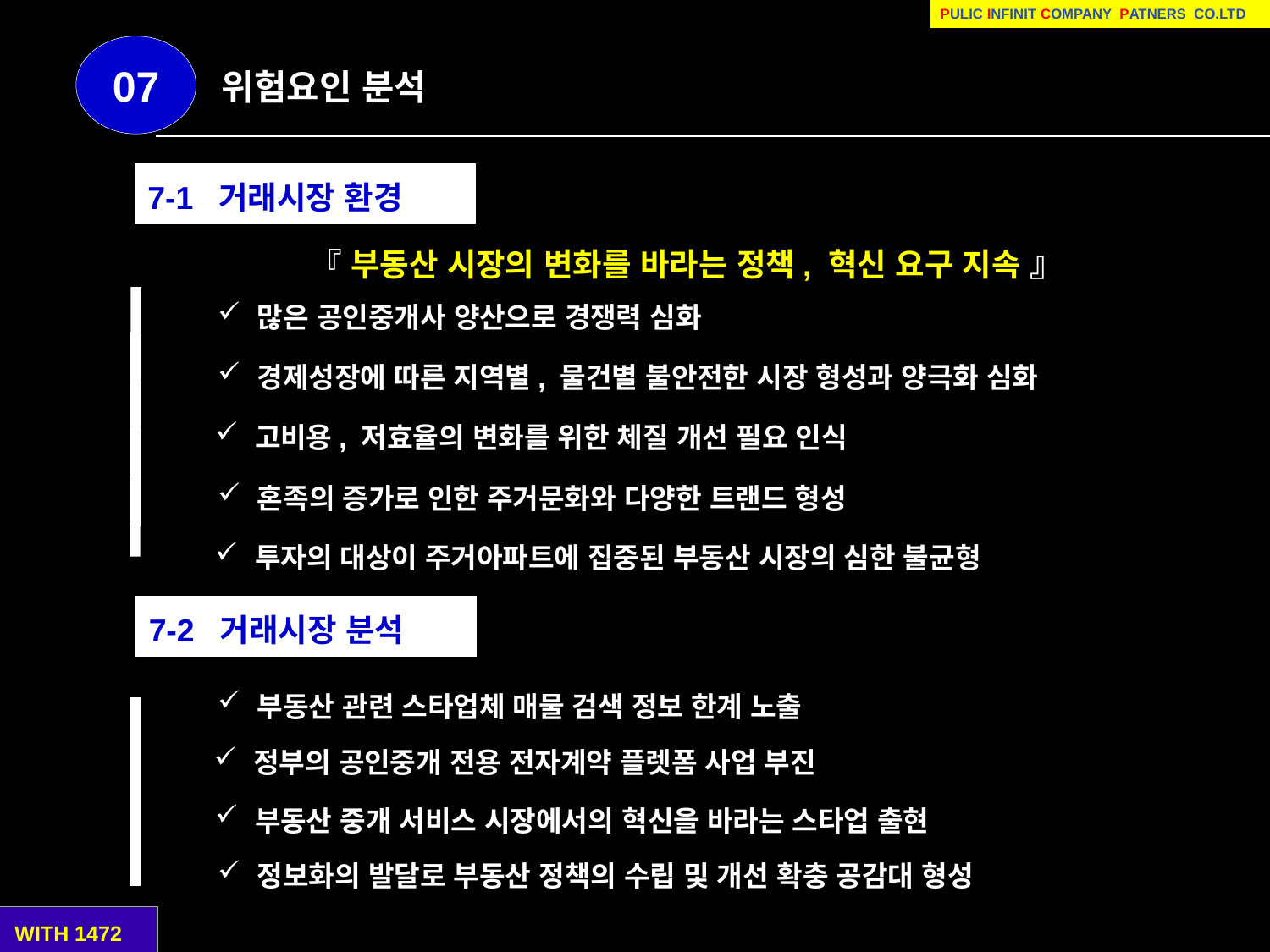

Pulic infinit company  patnerS  co.lTd
07
위험요인 분석
7-1  거래시장 환경
 『 부동산 시장의 변화를 바라는 정책, 혁신 요구 지속 』
많은 공인중개사 양산으로 경쟁력 심화

경제성장에 따른 지역별, 물건별 불안전한 시장 형성과 양극화 심화
고비용, 저효율의 변화를 위한 체질 개선 필요 인식
혼족의 증가로 인한 주거문화와 다양한 트랜드 형성
투자의 대상이 주거아파트에 집중된 부동산 시장의 심한 불균형
7-2  거래시장 분석
부동산 관련 스타업체 매물 검색 정보 한계 노출
정부의 공인중개 전용 전자계약 플렛폼 사업 부진
부동산 중개 서비스 시장에서의 혁신을 바라는 스타업 출현
정보화의 발달로 부동산 정책의 수립 및 개선 확충 공감대 형성
 WITH 1472